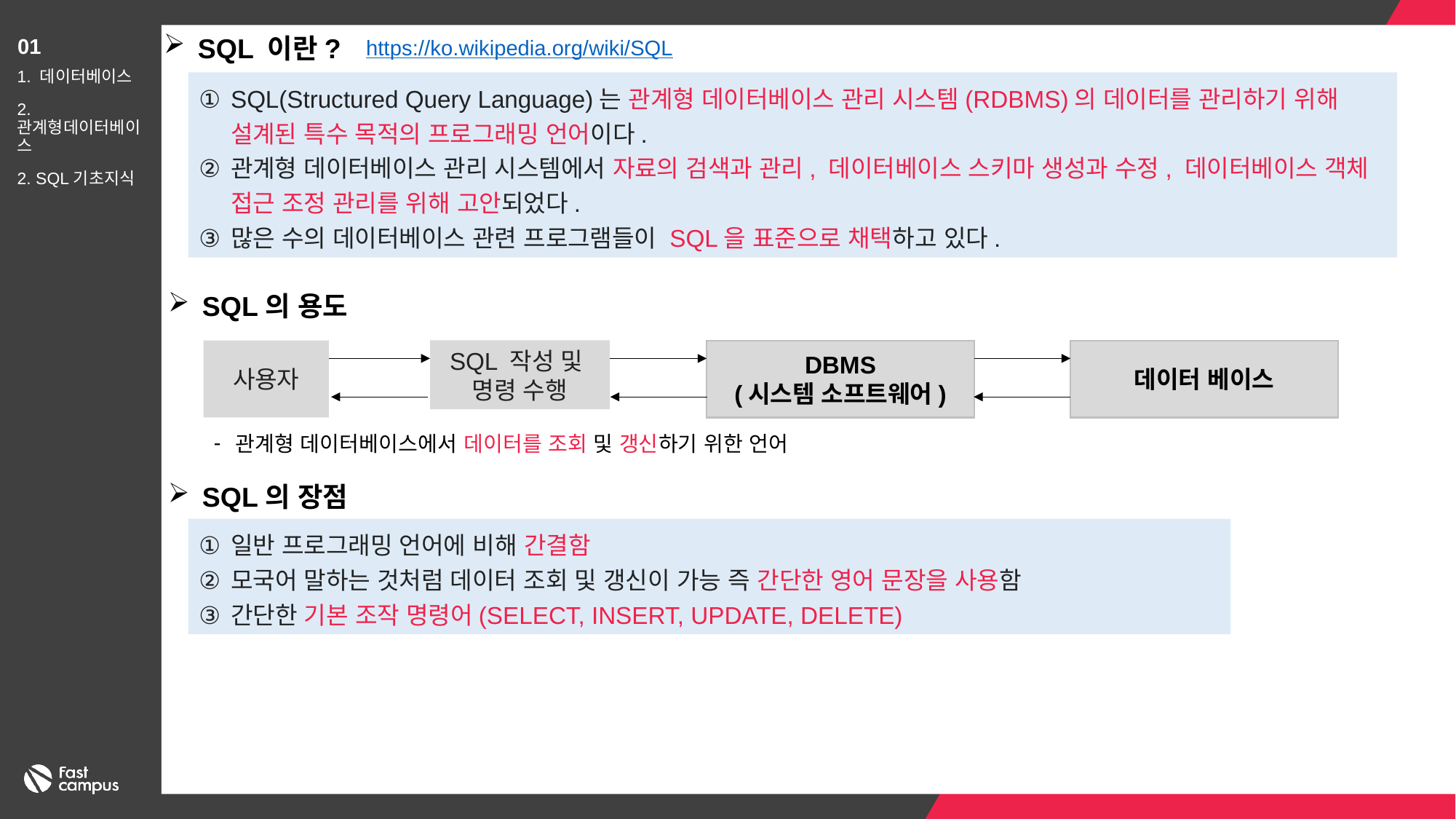

SQL 이란?
https://ko.wikipedia.org/wiki/SQL
01
1. 데이터베이스
2. 관계형데이터베이스
2. SQL기초지식

SQL(Structured Query Language)는 관계형 데이터베이스 관리 시스템(RDBMS)의 데이터를 관리하기 위해 설계된 특수 목적의 프로그래밍 언어이다.
관계형 데이터베이스 관리 시스템에서 자료의 검색과 관리, 데이터베이스 스키마 생성과 수정, 데이터베이스 객체 접근 조정 관리를 위해 고안되었다.
많은 수의 데이터베이스 관련 프로그램들이 SQL을 표준으로 채택하고 있다.
SQL의 용도
사용자
데이터 베이스
SQL 작성 및
명령 수행
DBMS
(시스템 소프트웨어)
관계형 데이터베이스에서 데이터를 조회 및 갱신하기 위한 언어
SQL의 장점
일반 프로그래밍 언어에 비해 간결함
모국어 말하는 것처럼 데이터 조회 및 갱신이 가능 즉 간단한 영어 문장을 사용함
간단한 기본 조작 명령어(SELECT, INSERT, UPDATE, DELETE)